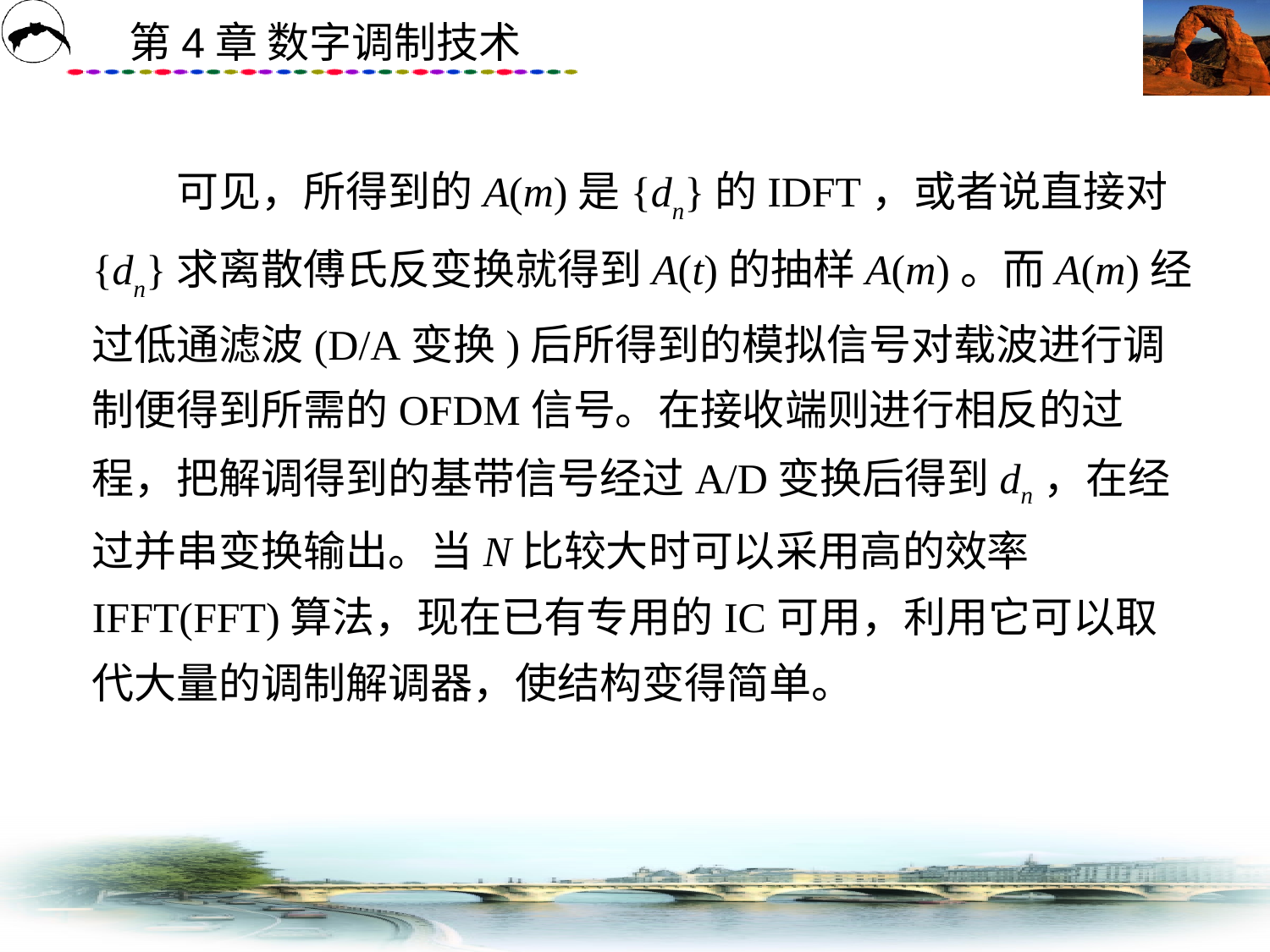

# 可见，所得到的A(m)是{dn}的IDFT，或者说直接对{dn}求离散傅氏反变换就得到A(t)的抽样A(m)。而A(m)经过低通滤波(D/A变换)后所得到的模拟信号对载波进行调制便得到所需的OFDM信号。在接收端则进行相反的过程，把解调得到的基带信号经过A/D变换后得到dn，在经过并串变换输出。当N比较大时可以采用高的效率IFFT(FFT)算法，现在已有专用的IC可用，利用它可以取代大量的调制解调器，使结构变得简单。